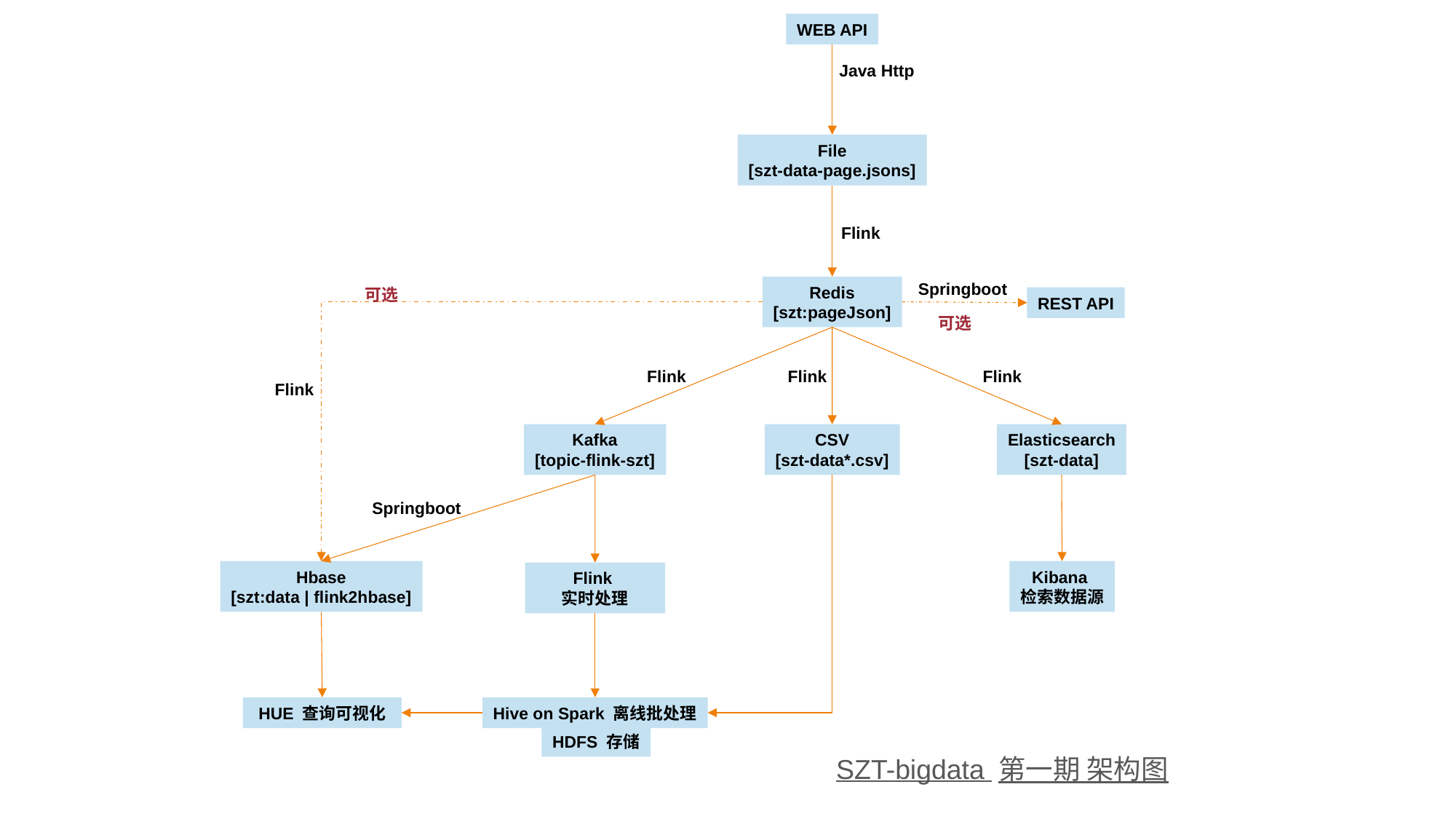

WEB API
Java Http
File
[szt-data-page.jsons]
Flink
Springboot
Redis
[szt:pageJson]
可选
REST API
可选
Flink
Flink
Flink
Flink
CSV
[szt-data*.csv]
Kafka
[topic-flink-szt]
Elasticsearch
[szt-data]
Springboot
Hbase
[szt:data | flink2hbase]
Kibana
检索数据源
Flink
实时处理
HUE 查询可视化
Hive on Spark 离线批处理
HDFS 存储
SZT-bigdata 第一期 架构图